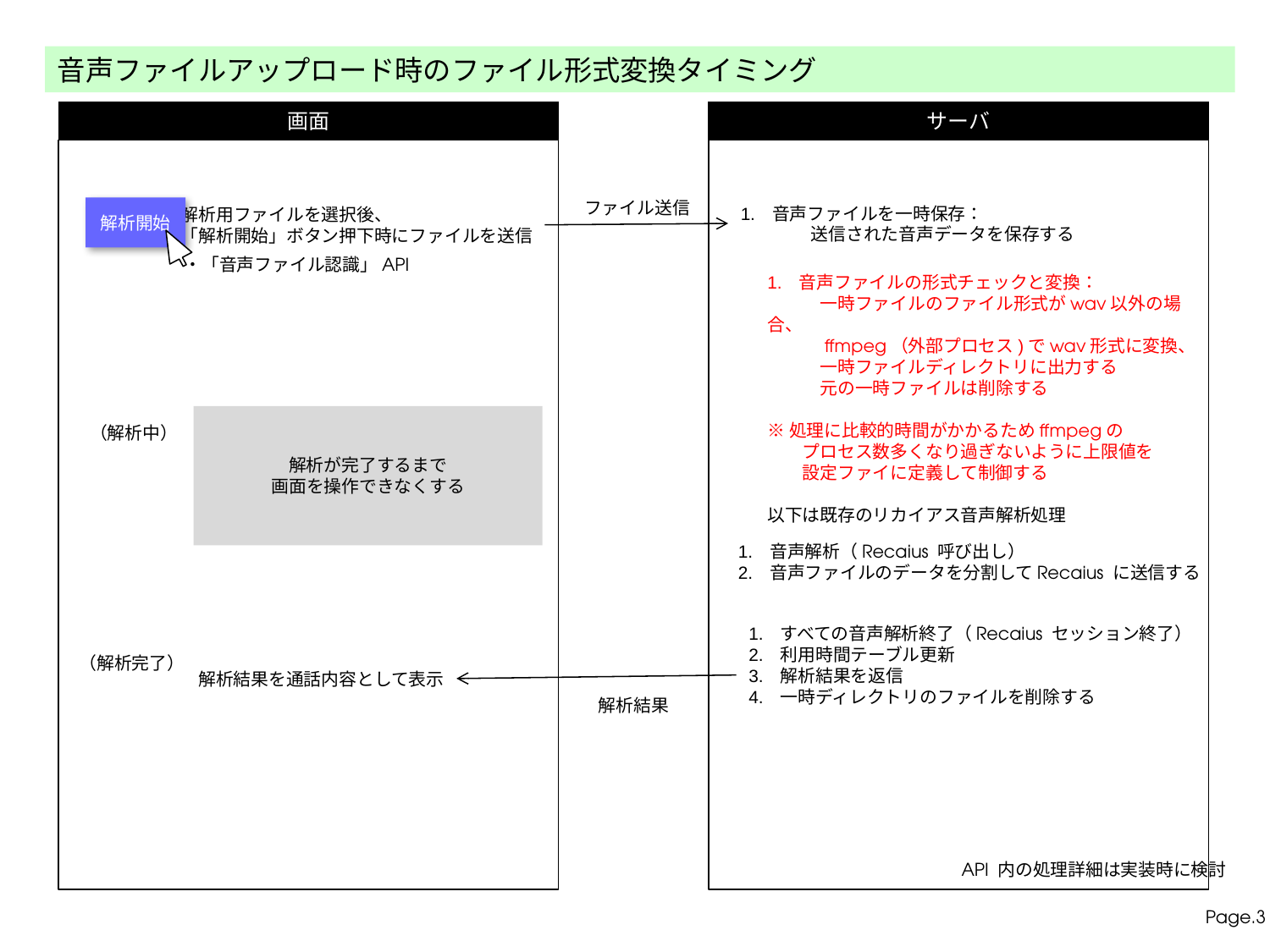

音声ファイルアップロード時のファイル形式変換タイミング
画面
サーバ

ファイル送信
音声ファイルを一時保存：
　　　　送信された音声データを保存する
解析開始

解析用ファイルを選択後、
「解析開始」ボタン押下時にファイルを送信
・「音声ファイル認識」API

音声ファイルの形式チェックと変換：
　　　一時ファイルのファイル形式がwav以外の場合、
　　　ffmpeg（外部プロセス)でwav形式に変換、
　　　一時ファイルディレクトリに出力する
　　　元の一時ファイルは削除する

※処理に比較的時間がかかるためffmpegの
　　プロセス数多くなり過ぎないように上限値を
　　設定ファイに定義して制御する

以下は既存のリカイアス音声解析処理

解析が完了するまで
画面を操作できなくする

（解析中）
音声解析（Recaius 呼び出し）
音声ファイルのデータを分割してRecaius に送信する
すべての音声解析終了（Recaius セッション終了）
利用時間テーブル更新
解析結果を返信
一時ディレクトリのファイルを削除する

（解析完了）
解析結果を通話内容として表示
解析結果
API 内の処理詳細は実装時に検討